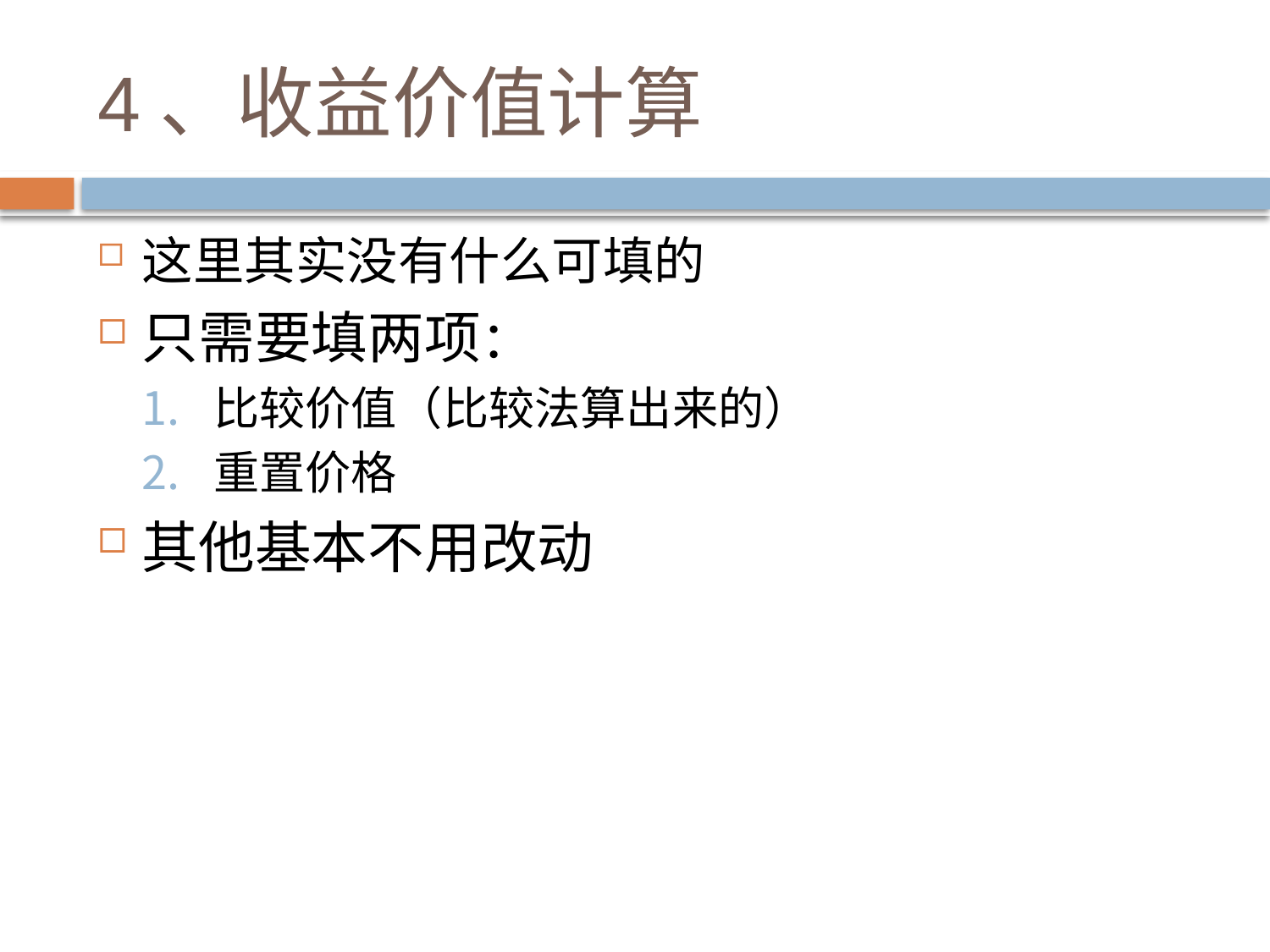

# 4、收益价值计算
这里其实没有什么可填的
只需要填两项：
比较价值（比较法算出来的）
重置价格
其他基本不用改动